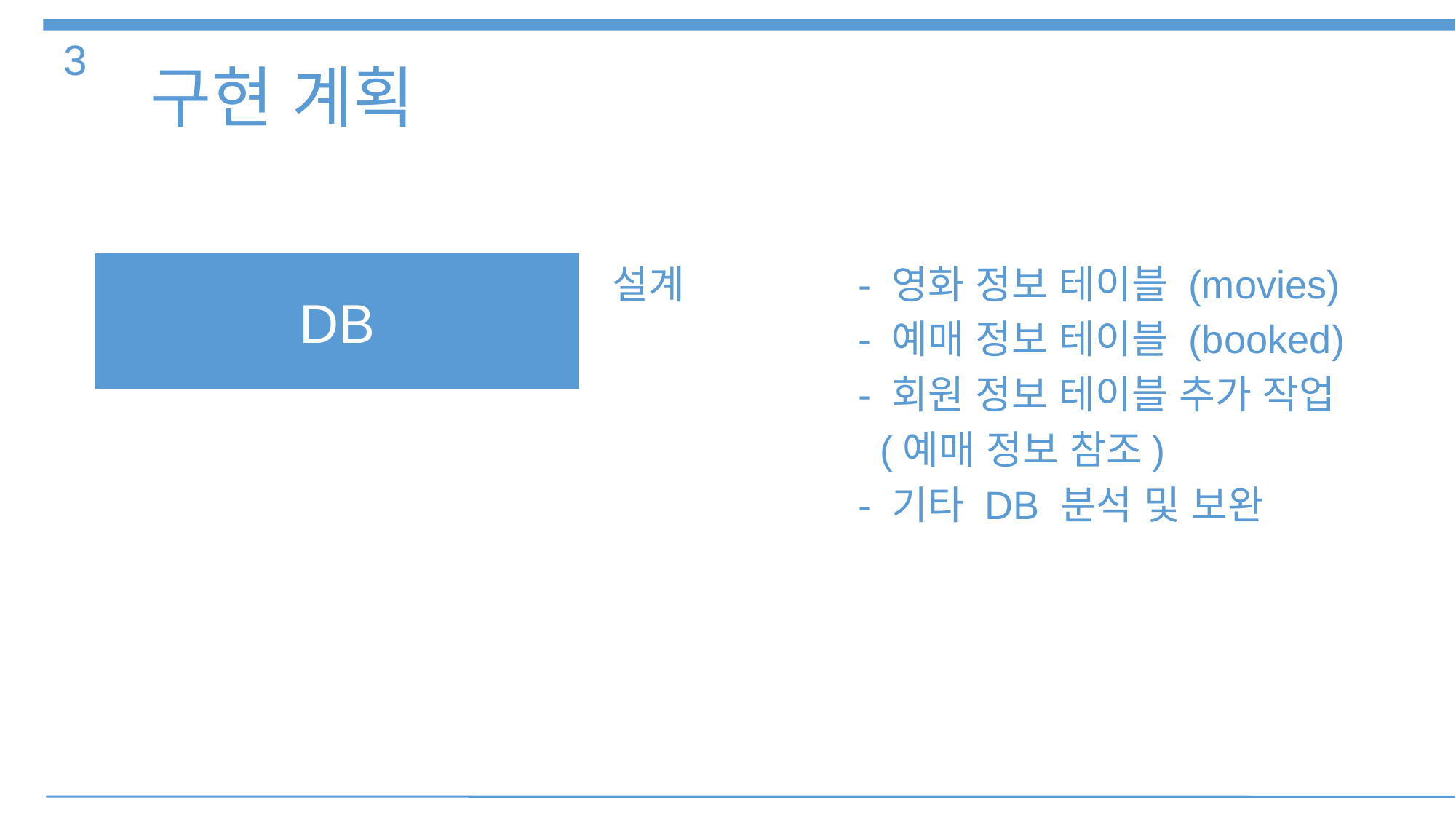

구현 계획
3
DB
설계		- 영화 정보 테이블 (movies)
			- 예매 정보 테이블 (booked)
			- 회원 정보 테이블 추가 작업
			  (예매 정보 참조)
			- 기타 DB 분석 및 보완